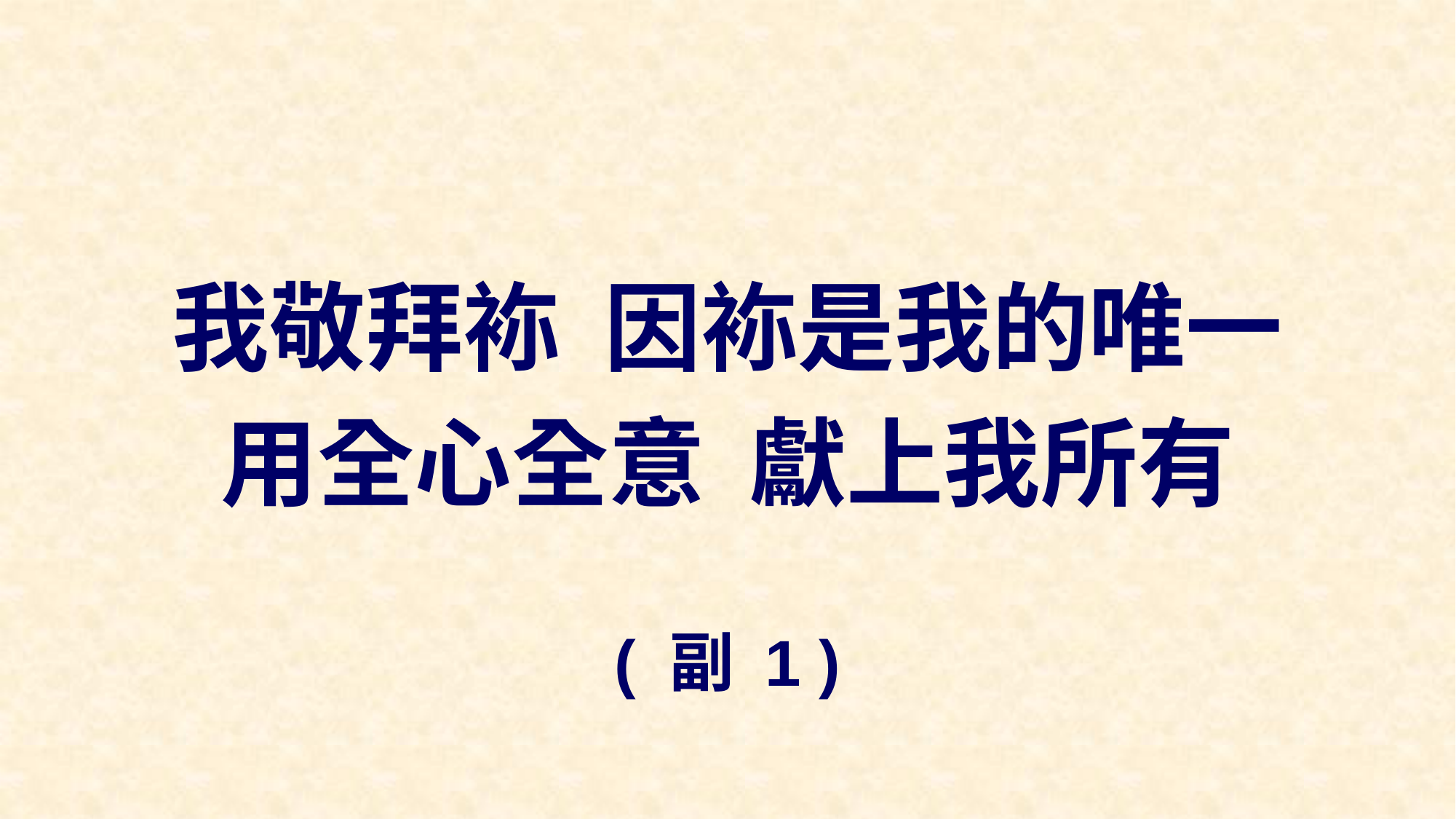

我敬拜袮  因袮是我的唯一
用全心全意  獻上我所有
( 副 1 )